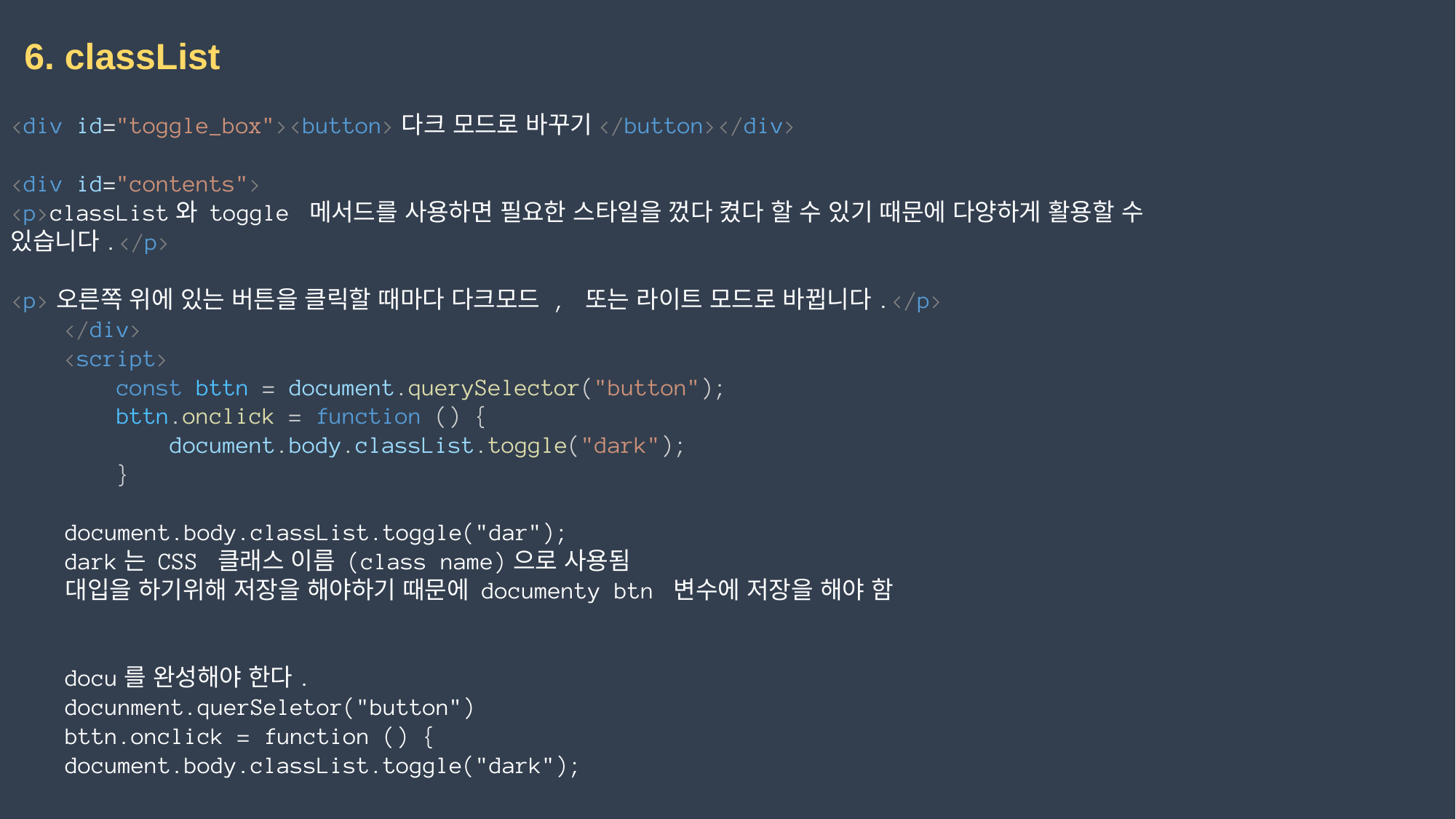

6. classList
<div id="toggle_box"><button>다크 모드로 바꾸기</button></div>
<div id="contents">
<p>classList와 toggle 메서드를 사용하면 필요한 스타일을 껐다 켰다 할 수 있기 때문에 다양하게 활용할 수
있습니다.</p>

<p>오른쪽 위에 있는 버튼을 클릭할 때마다 다크모드 , 또는 라이트 모드로 바뀝니다.</p>
    </div>
    <script>
        const bttn = document.querySelector("button");
        bttn.onclick = function () {
            document.body.classList.toggle("dark");
        }

document.body.classList.toggle("dar");
dark는 CSS 클래스 이름 (class name)으로 사용됨
대입을 하기위해 저장을 해야하기 때문에 documenty btn 변수에 저장을 해야 함

docu를 완성해야 한다.
docunment.querSeletor("button")
bttn.onclick = function () {
document.body.classList.toggle("dark");

2023-03-17
권민지